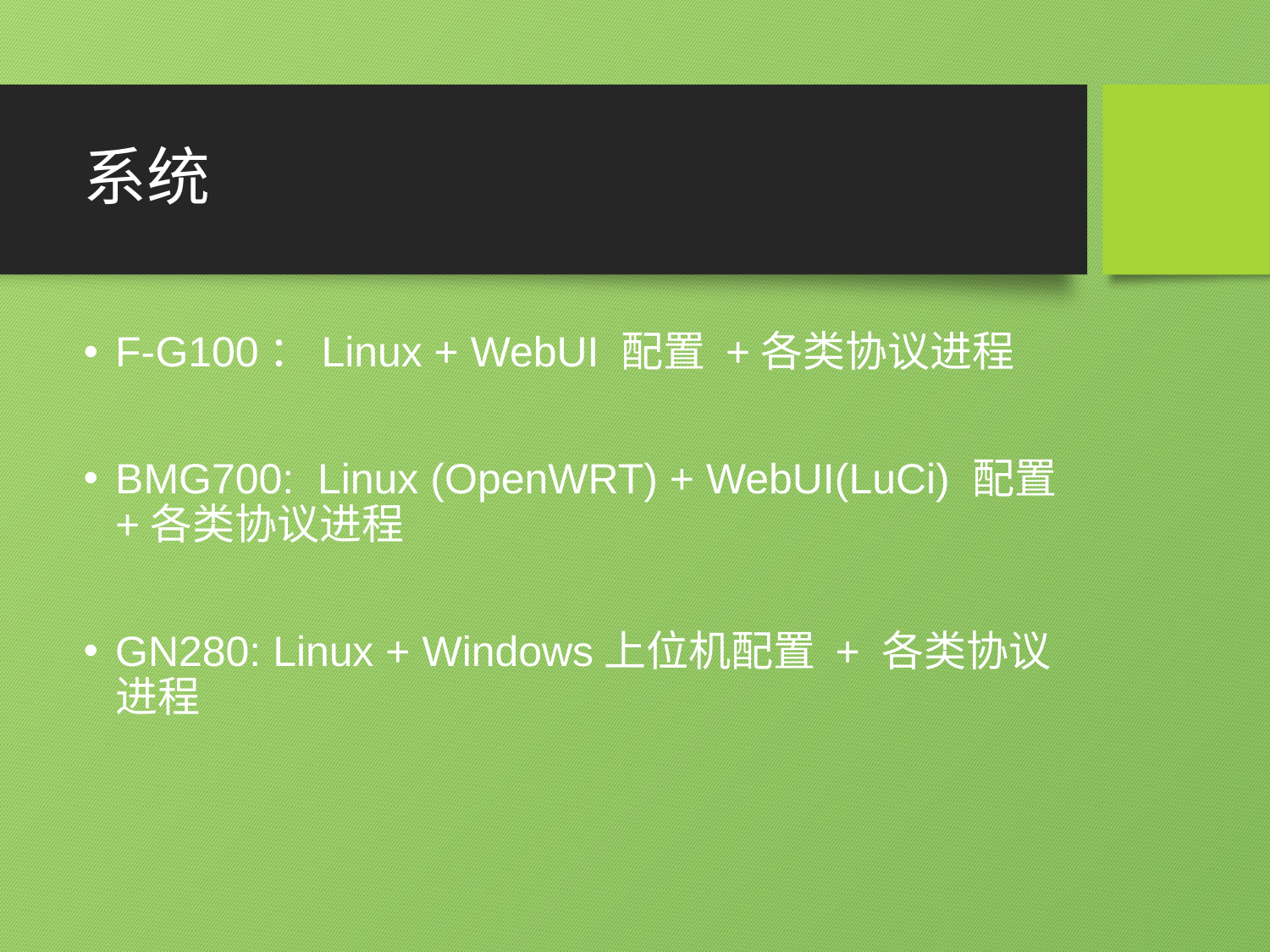

# 系统
F-G100：Linux + WebUI 配置 +各类协议进程

BMG700:  Linux (OpenWRT) + WebUI(LuCi) 配置 +各类协议进程

GN280: Linux + Windows上位机配置 + 各类协议进程